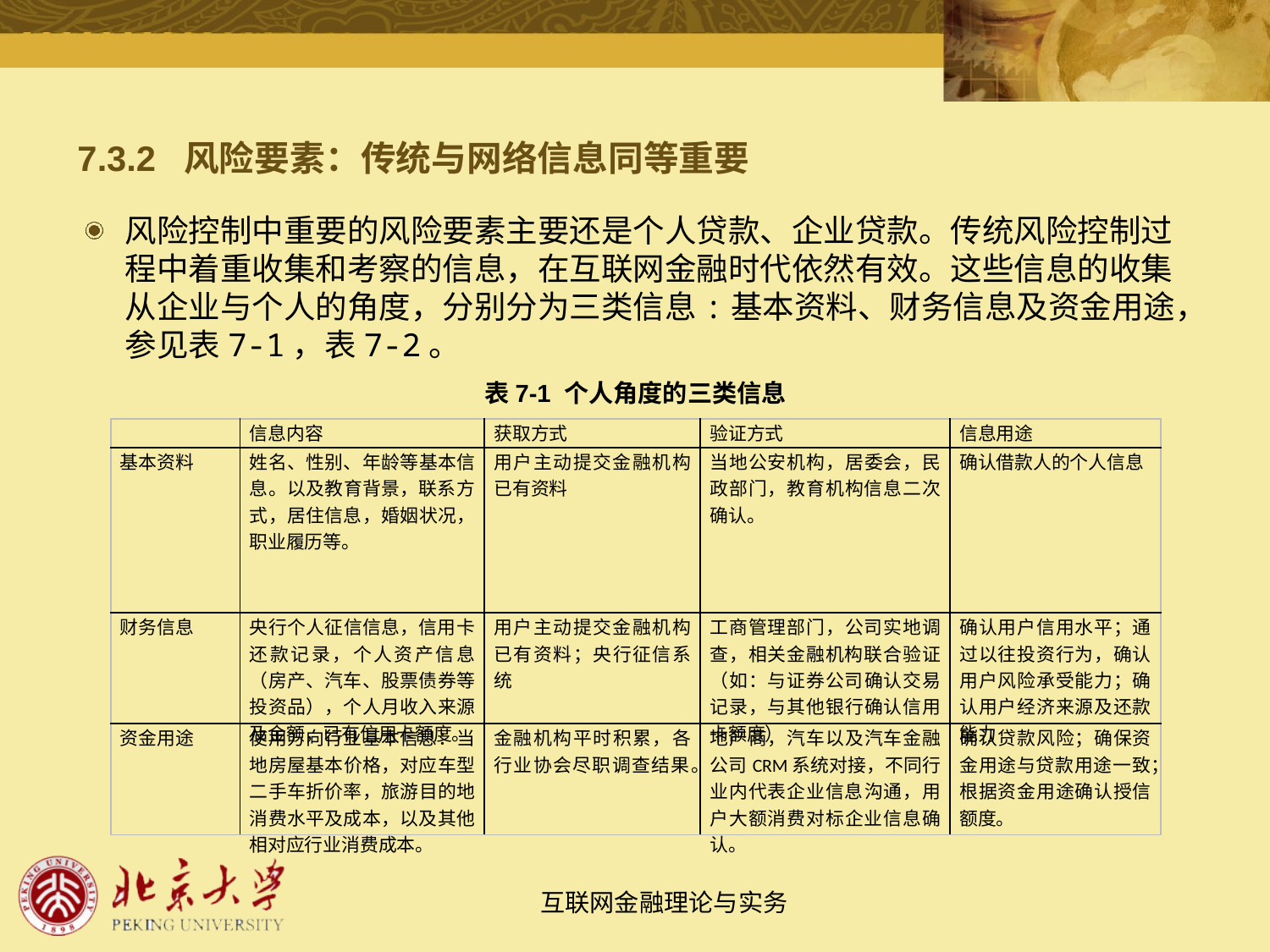

7.3.2  风险要素：传统与网络信息同等重要
风险控制中重要的风险要素主要还是个人贷款、企业贷款。传统风险控制过程中着重收集和考察的信息，在互联网金融时代依然有效。这些信息的收集从企业与个人的角度，分别分为三类信息:基本资料、财务信息及资金用途，参见表7-1，表7-2。
表7-1 个人角度的三类信息
|  | 信息内容 | 获取方式 | 验证方式 | 信息用途 |
| --- | --- | --- | --- | --- |
| 基本资料 | 姓名、性别、年龄等基本信息。以及教育背景，联系方式，居住信息，婚姻状况，职业履历等。 | 用户主动提交金融机构已有资料 | 当地公安机构，居委会，民政部门，教育机构信息二次确认。 | 确认借款人的个人信息 |
| 财务信息 | 央行个人征信信息，信用卡还款记录，个人资产信息（房产、汽车、股票债券等投资品），个人月收入来源及金额，已有信用卡额度。 | 用户主动提交金融机构已有资料；央行征信系统 | 工商管理部门，公司实地调查，相关金融机构联合验证（如：与证券公司确认交易记录，与其他银行确认信用卡额度） | 确认用户信用水平；通过以往投资行为，确认用户风险承受能力；确认用户经济来源及还款能力 |
| 资金用途 | 使用方向行业基本信息：当地房屋基本价格，对应车型二手车折价率，旅游目的地消费水平及成本，以及其他相对应行业消费成本。 | 金融机构平时积累，各行业协会尽职调查结果。 | 地产商，汽车以及汽车金融公司CRM系统对接，不同行业内代表企业信息沟通，用户大额消费对标企业信息确认。 | 确认贷款风险；确保资金用途与贷款用途一致；根据资金用途确认授信额度。 |